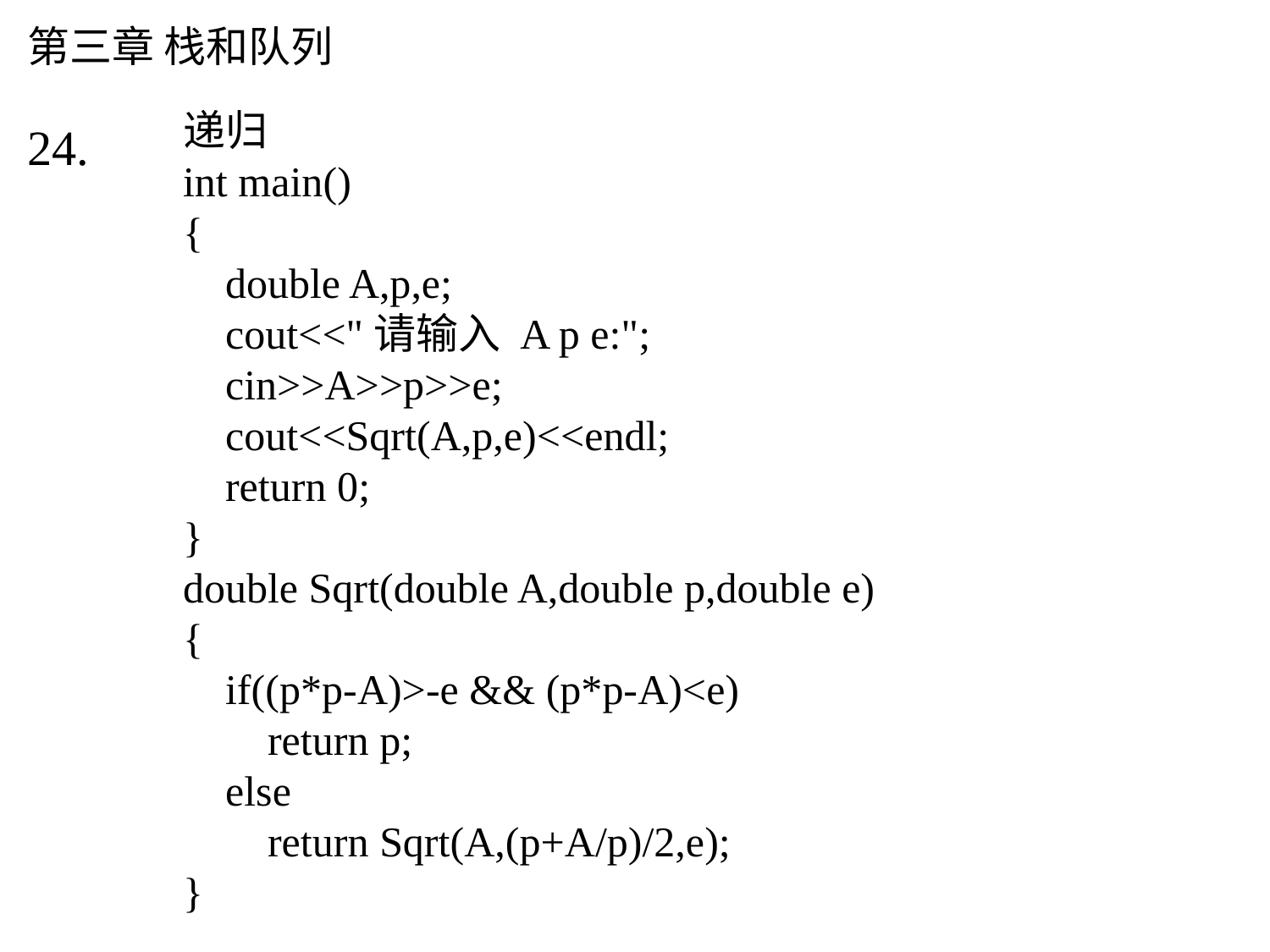

# 第三章 栈和队列
24.
递归
int main()
{
    double A,p,e;
    cout<<"请输入 A p e:";
    cin>>A>>p>>e;
    cout<<Sqrt(A,p,e)<<endl;
    return 0;
}
double Sqrt(double A,double p,double e)
{
    if((p*p-A)>-e && (p*p-A)<e)
        return p;
    else
        return Sqrt(A,(p+A/p)/2,e);
}